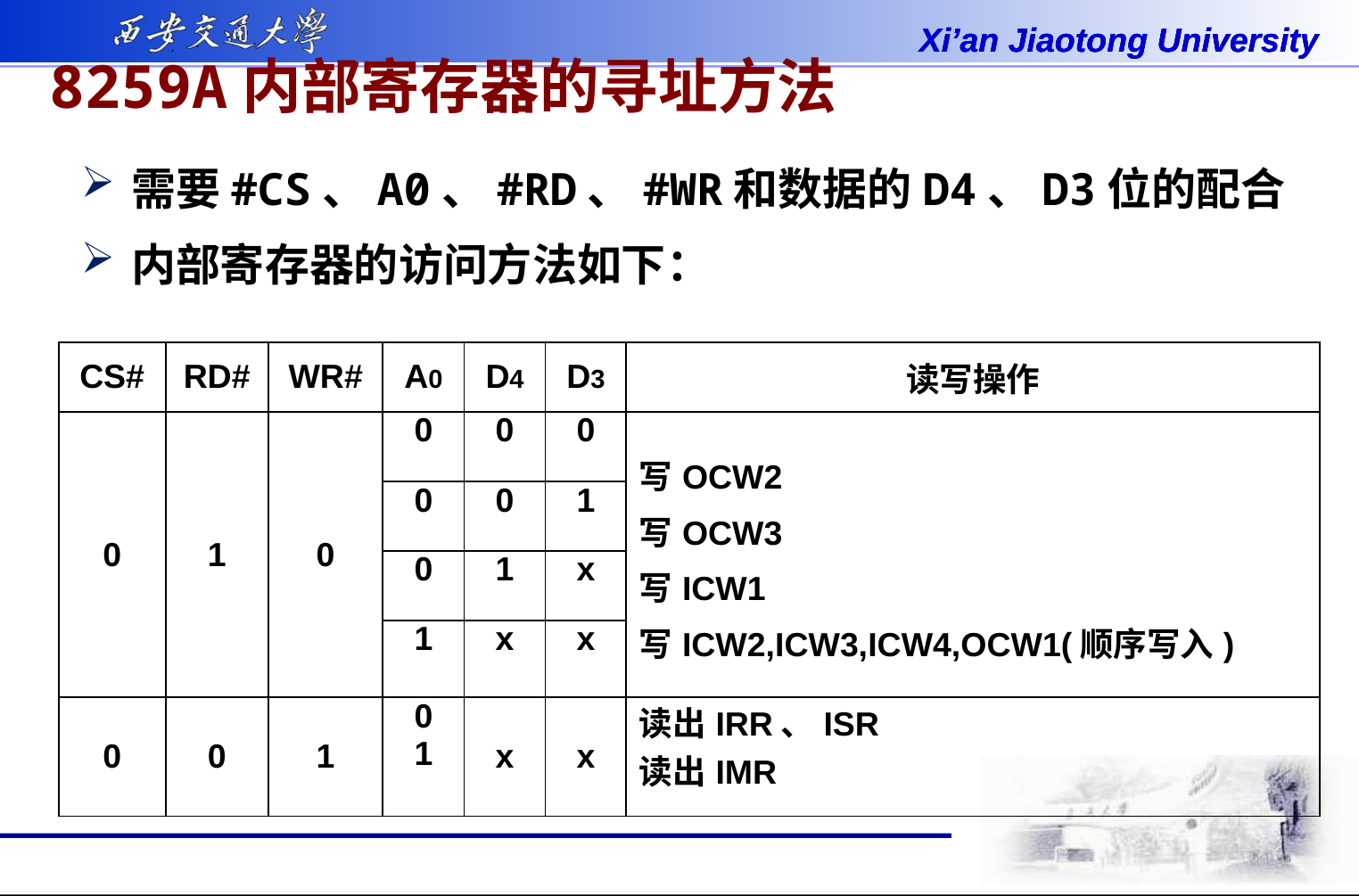

# 8259A内部寄存器的寻址方法
需要#CS、A0、#RD、#WR和数据的D4、D3位的配合
内部寄存器的访问方法如下：
| CS# | RD# | WR# | A0 | D4 | D3 | 读写操作 |
| --- | --- | --- | --- | --- | --- | --- |
| 0 | 1 | 0 | 0 | 0 | 0 | 写OCW2 写OCW3 写ICW1 写ICW2,ICW3,ICW4,OCW1(顺序写入) |
|  |  |  | 0 | 0 | 1 |  |
|  |  |  | 0 | 1 | x |  |
|  |  |  | 1 | x | x |  |
| 0 | 0 | 1 | 0 1 | x | x | 读出IRR、ISR 读出IMR |